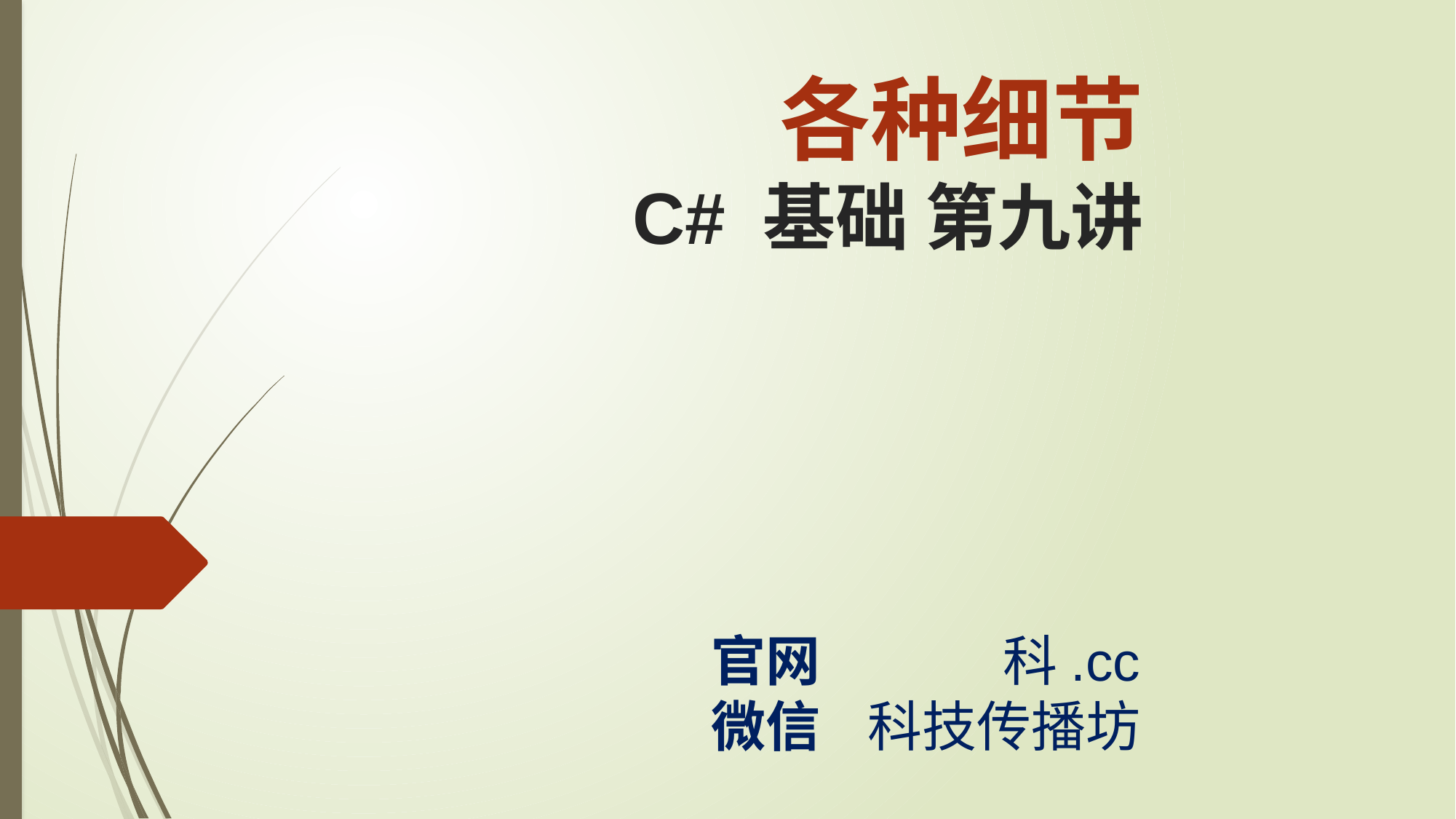

各种细节
C# 基础 第九讲
官网
微信
科.cc
科技传播坊